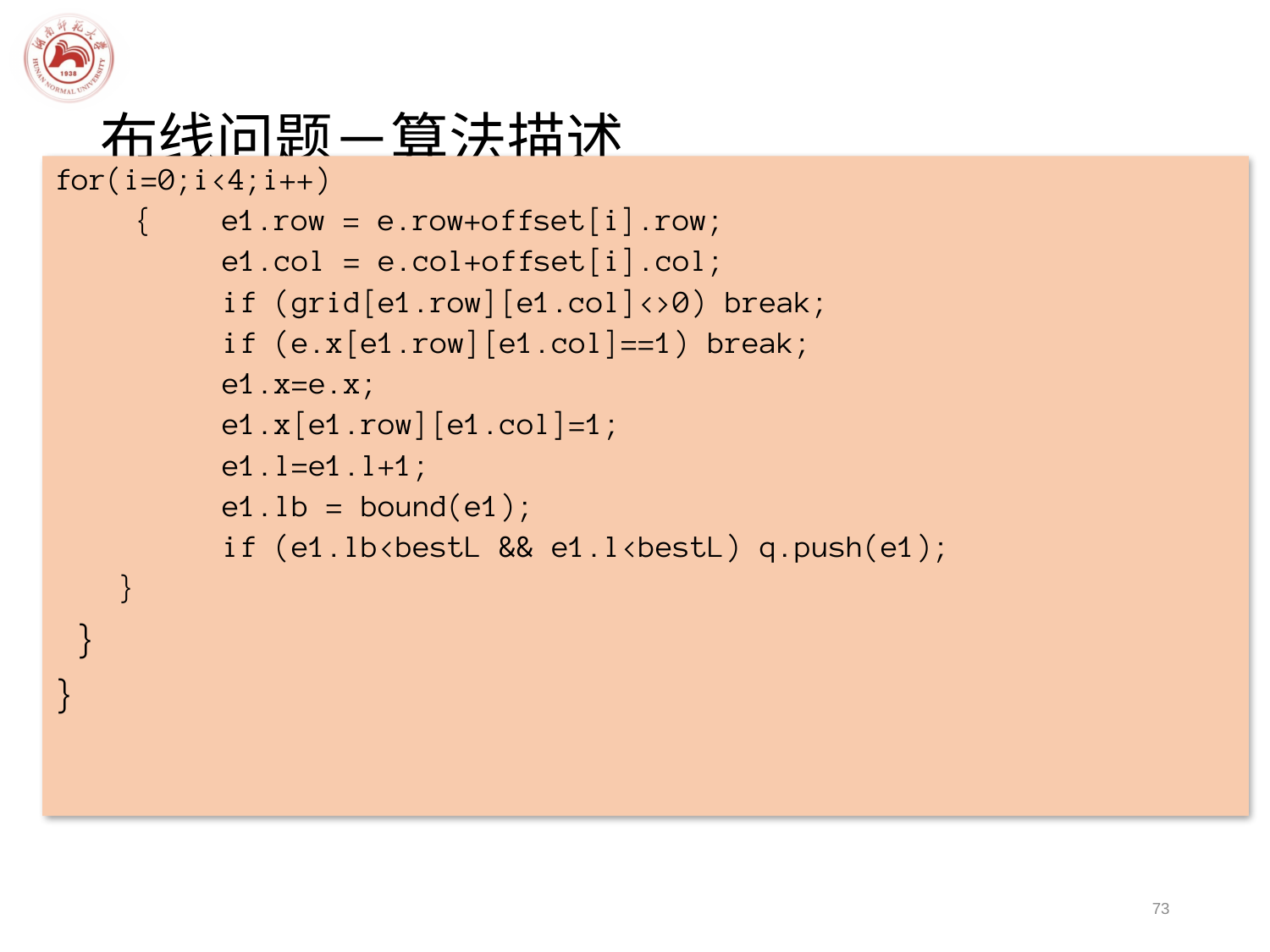

# 布线问题－算法描述
for(i=0;i<4;i++)
 {    e1.row = e.row+offset[i].row;
      e1.col = e.col+offset[i].col;
      if (grid[e1.row][e1.col]<>0) break;
      if (e.x[e1.row][e1.col]==1) break;
      e1.x=e.x;
      e1.x[e1.row][e1.col]=1;
      e1.l=e1.l+1;
      e1.lb = bound(e1);
      if (e1.lb<bestL && e1.l<bestL) q.push(e1);
}
 }
}
73